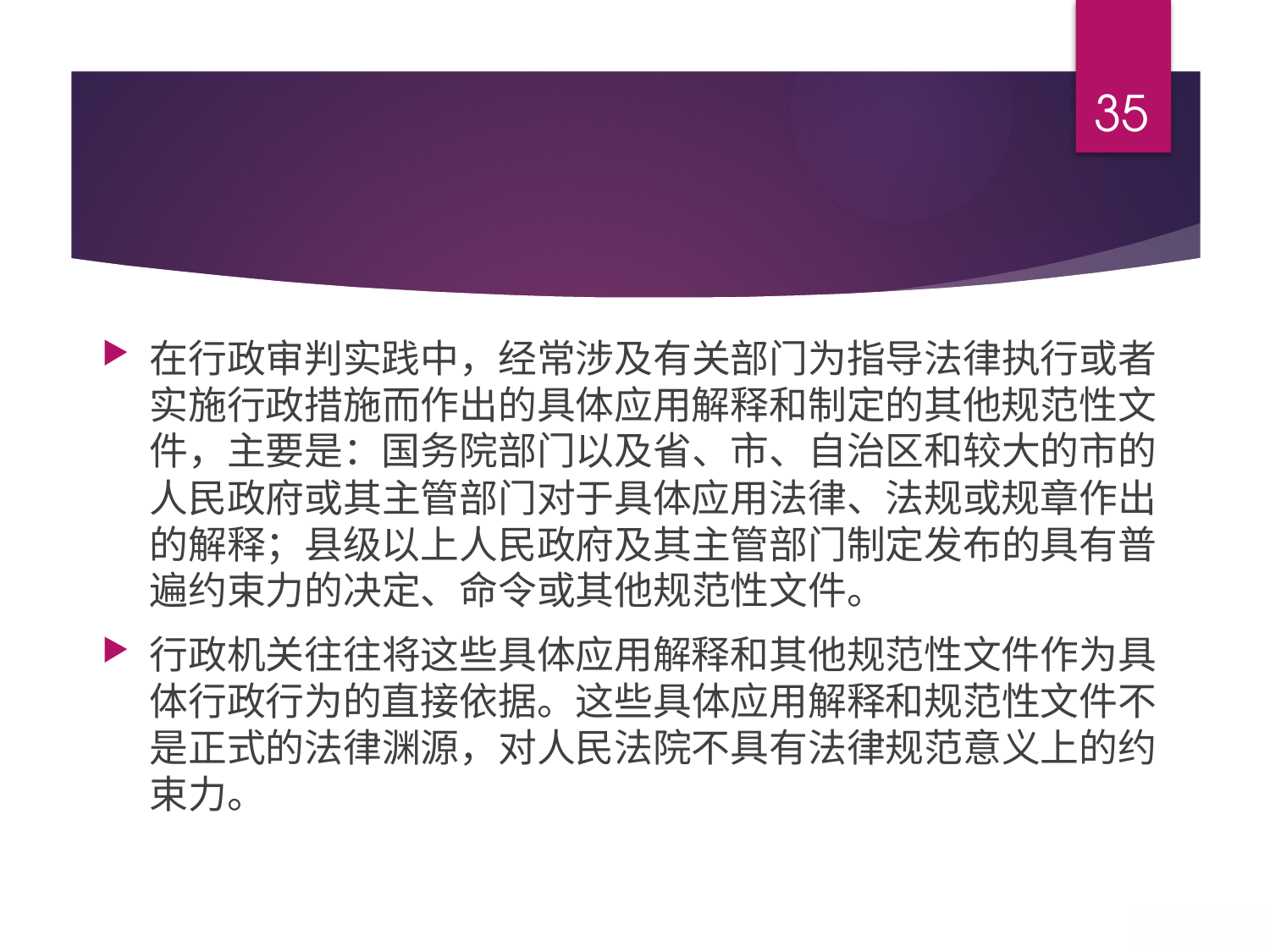

35
#
在行政审判实践中，经常涉及有关部门为指导法律执行或者实施行政措施而作出的具体应用解释和制定的其他规范性文件，主要是：国务院部门以及省、市、自治区和较大的市的人民政府或其主管部门对于具体应用法律、法规或规章作出的解释；县级以上人民政府及其主管部门制定发布的具有普遍约束力的决定、命令或其他规范性文件。
行政机关往往将这些具体应用解释和其他规范性文件作为具体行政行为的直接依据。这些具体应用解释和规范性文件不是正式的法律渊源，对人民法院不具有法律规范意义上的约束力。